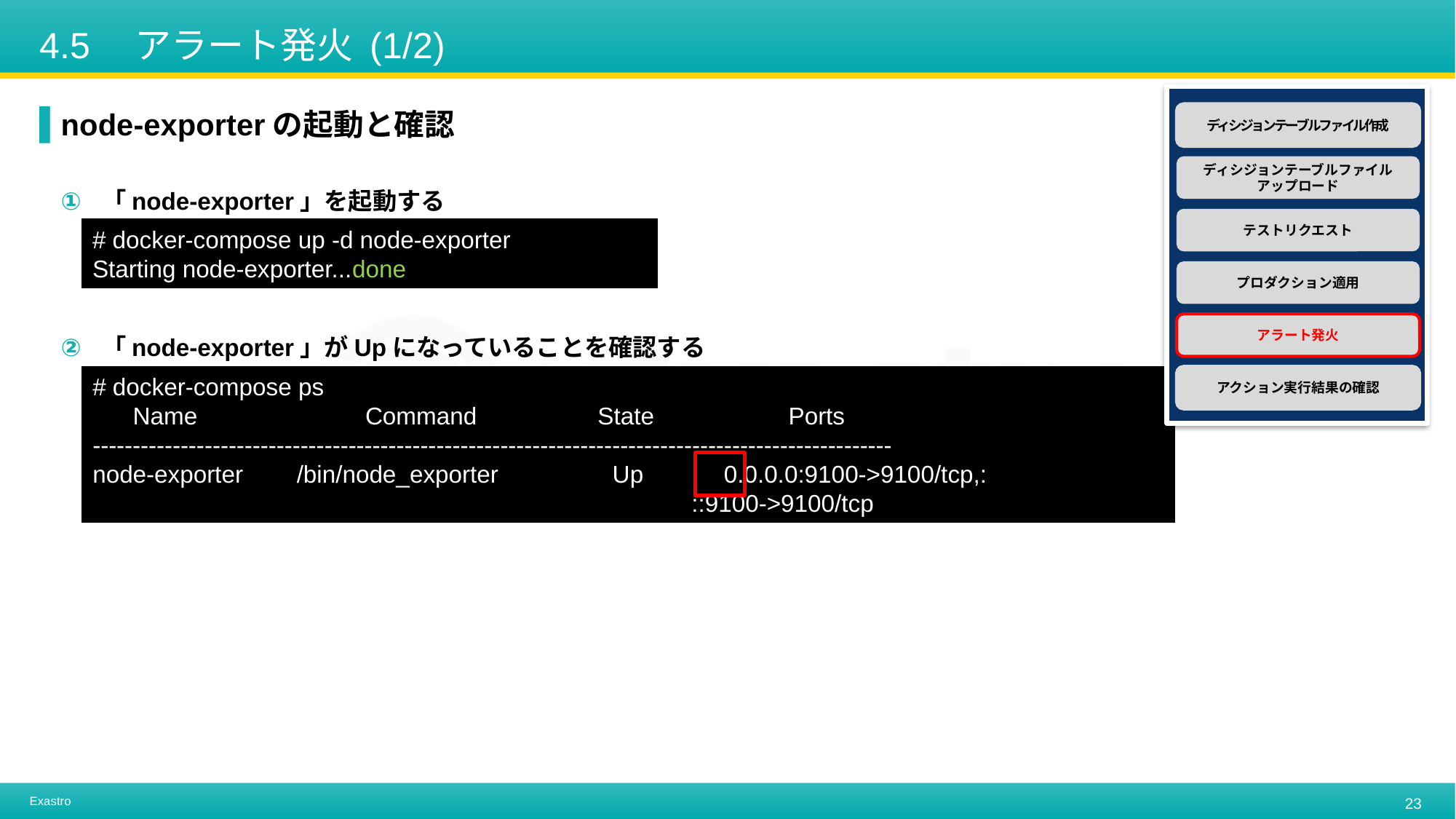

# 4.5　アラート発火 (1/2)

ディシジョンテーブルファイル作成
ディシジョンテーブルファイル
アップロード
テストリクエスト
プロダクション適用
アラート発火
アクション実行結果の確認
node-exporterの起動と確認
「node-exporter」を起動する

「node-exporter」がUpになっていることを確認する

# docker-compose up -d node-exporter
Starting node-exporter...done
# docker-compose ps
      Name                         Command                  State                    Ports
----------------------------------------------------------------------------------------------------
node-exporter        /bin/node_exporter                 Up            0.0.0.0:9100->9100/tcp,:
                                                                                         ::9100->9100/tcp